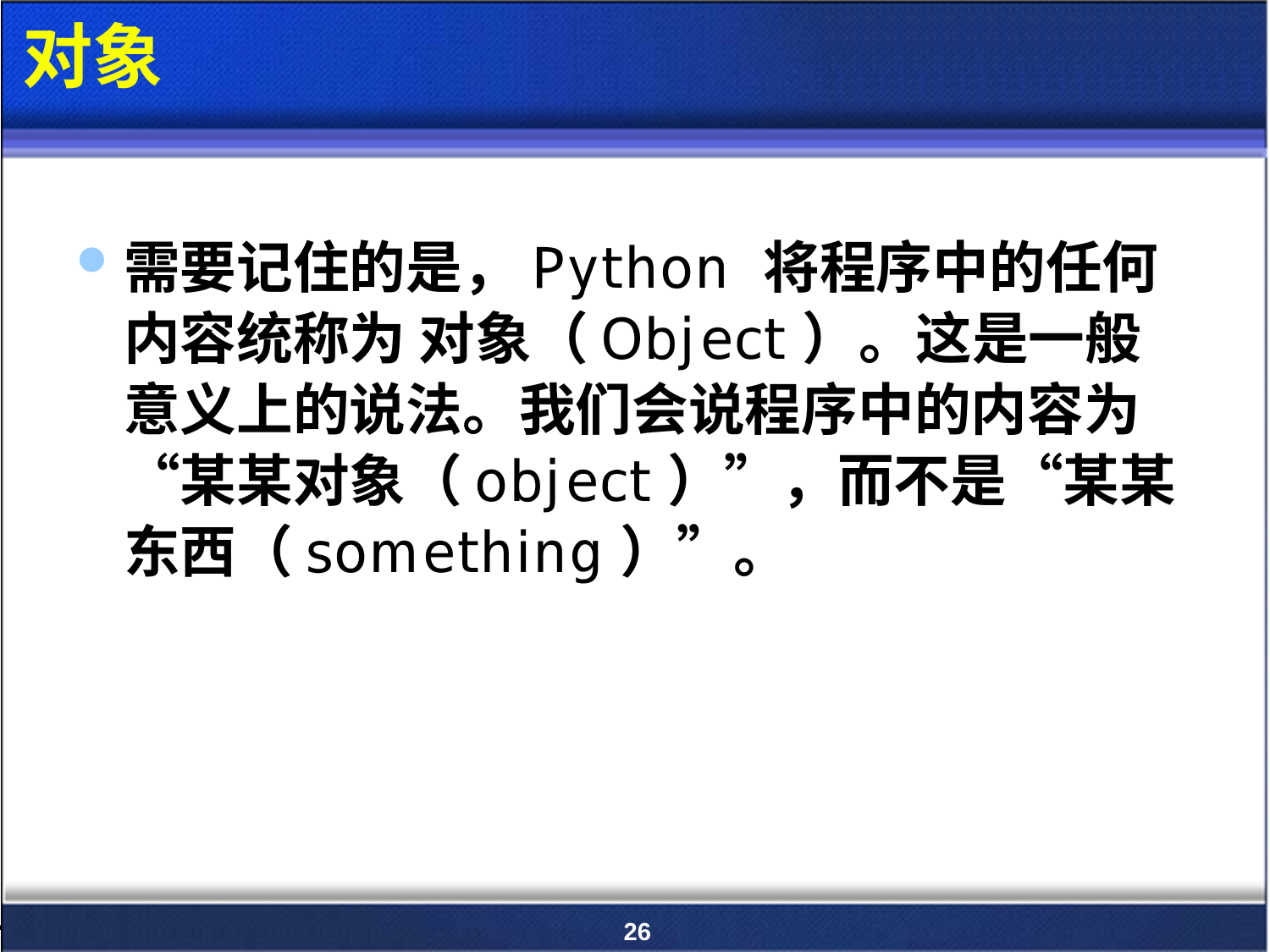

# 对象
需要记住的是，Python 将程序中的任何内容统称为 对象（Object）。这是一般意义上的说法。我们会说程序中的内容为“某某对象（object）”，而不是“某某东西（something）”。
26